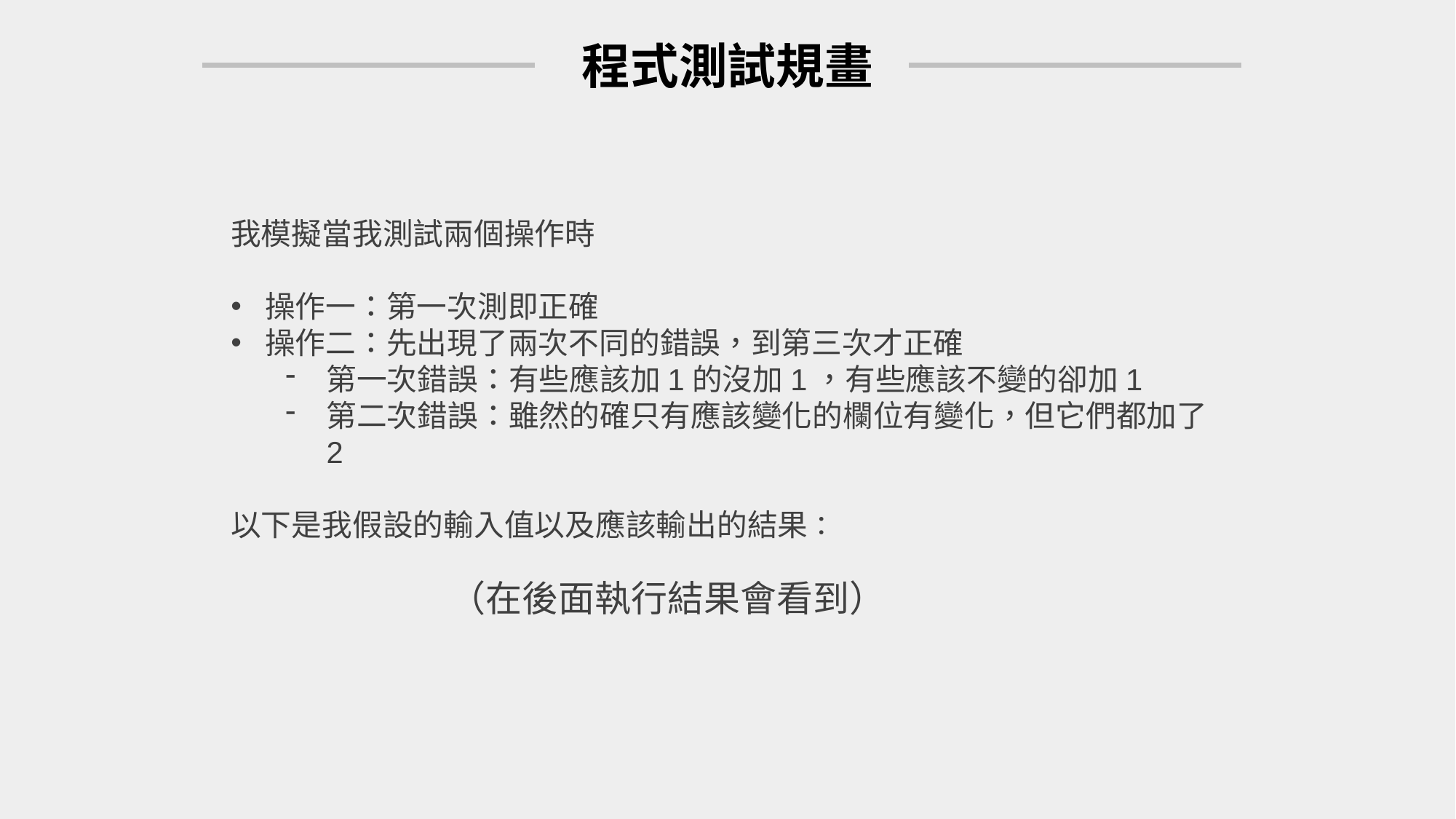

程式測試規畫
我模擬當我測試兩個操作時

操作一：第一次測即正確
操作二：先出現了兩次不同的錯誤，到第三次才正確
第一次錯誤：有些應該加1的沒加1，有些應該不變的卻加1
第二次錯誤：雖然的確只有應該變化的欄位有變化，但它們都加了2

以下是我假設的輸入值以及應該輸出的結果：

		（在後面執行結果會看到）